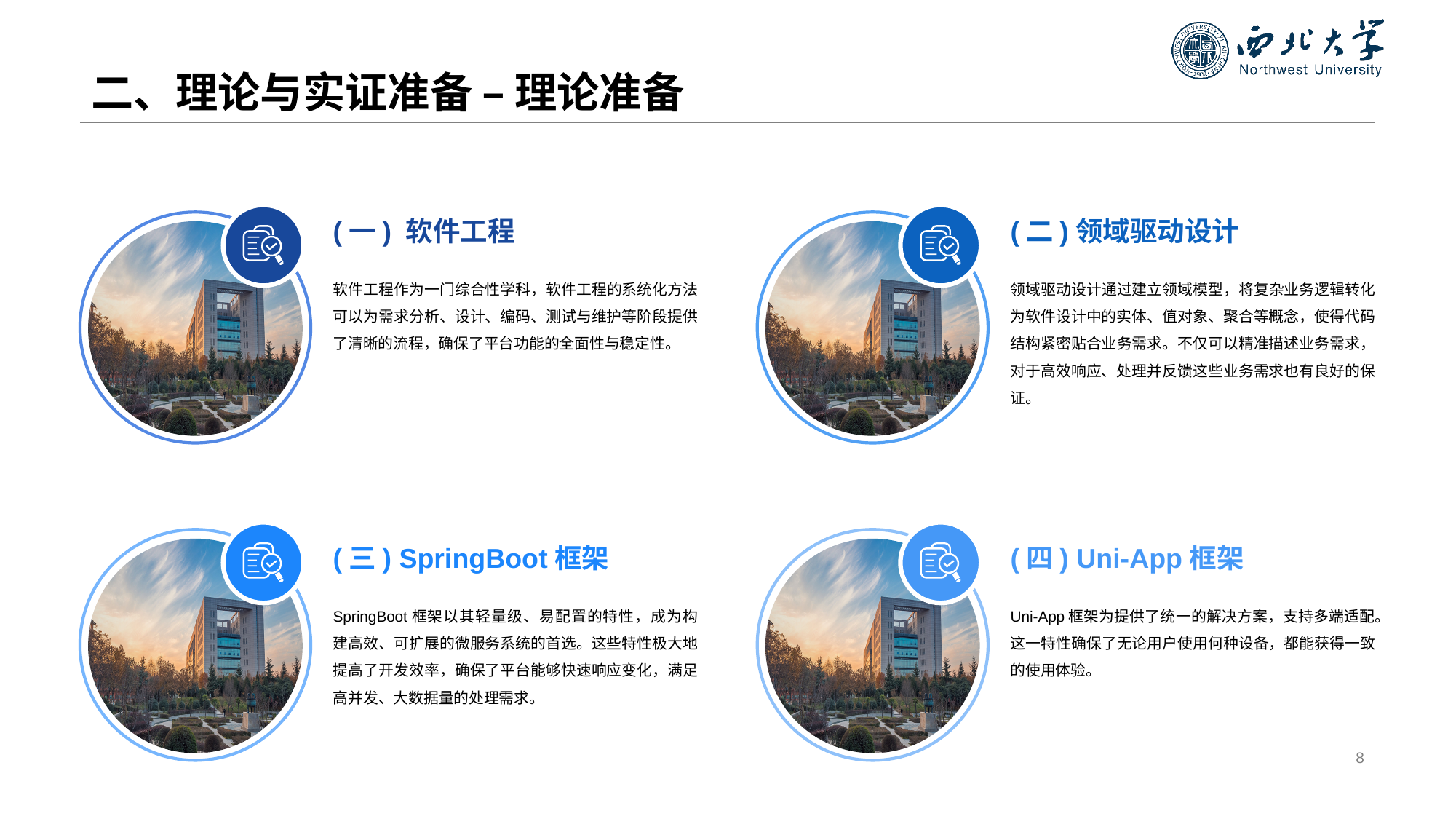

# 二、理论与实证准备 – 理论准备
(一) 软件工程
软件工程作为一门综合性学科，软件工程的系统化方法可以为需求分析、设计、编码、测试与维护等阶段提供了清晰的流程，确保了平台功能的全面性与稳定性。
(二)领域驱动设计
领域驱动设计通过建立领域模型，将复杂业务逻辑转化为软件设计中的实体、值对象、聚合等概念，使得代码结构紧密贴合业务需求。不仅可以精准描述业务需求，对于高效响应、处理并反馈这些业务需求也有良好的保证。

(三) SpringBoot框架
SpringBoot框架以其轻量级、易配置的特性，成为构建高效、可扩展的微服务系统的首选。这些特性极大地提高了开发效率，确保了平台能够快速响应变化，满足高并发、大数据量的处理需求。
(四) Uni-App框架
Uni-App框架为提供了统一的解决方案，支持多端适配。这一特性确保了无论用户使用何种设备，都能获得一致的使用体验。

8